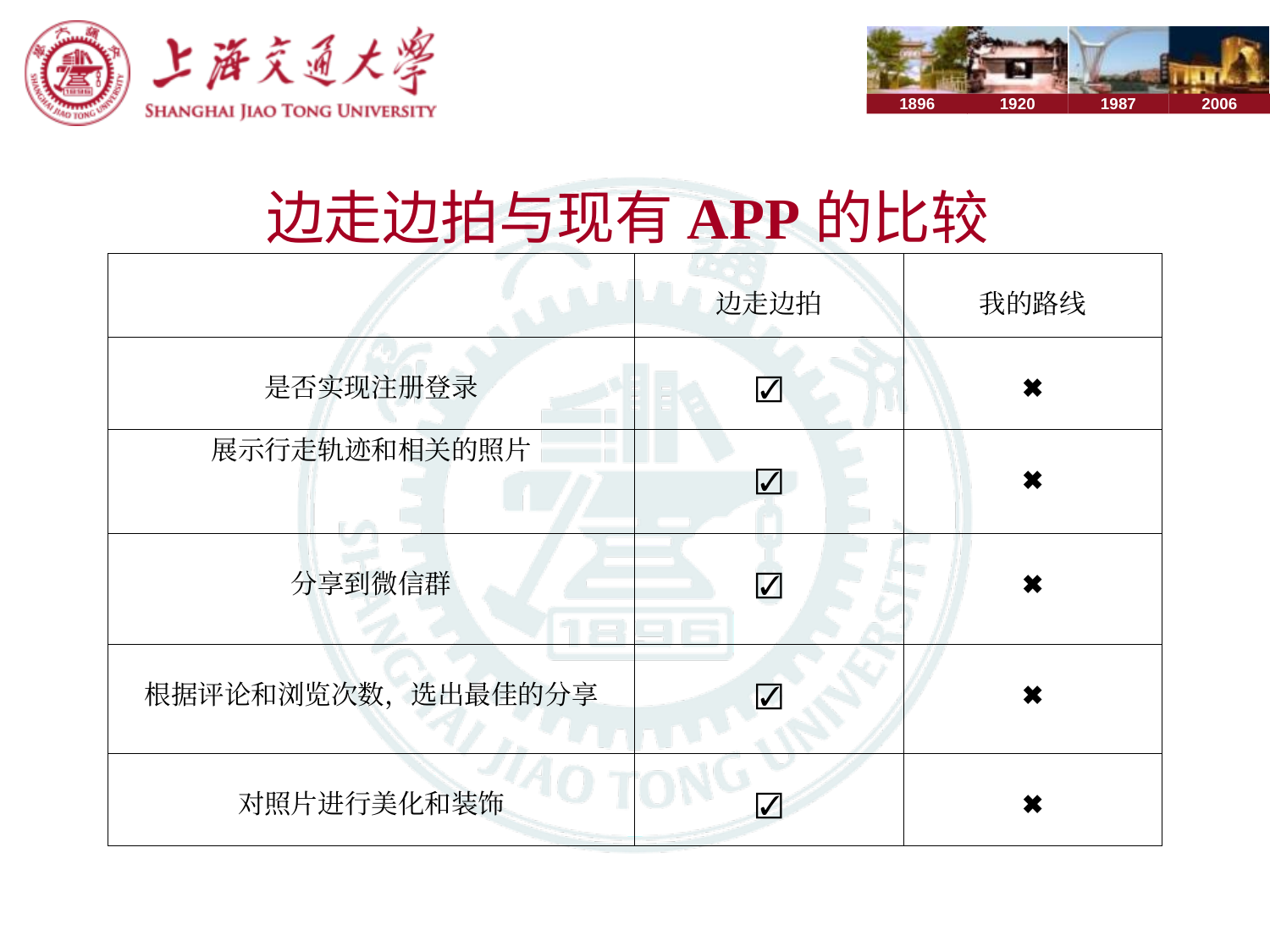

边走边拍与现有APP的比较
|  | 边走边拍 | 我的路线 |
| --- | --- | --- |
| 是否实现注册登录 | ☑️ | ✖️ |
| 展示行走轨迹和相关的照片 | ☑️ | ✖️ |
| 分享到微信群 | ☑️ | ✖️ |
| 根据评论和浏览次数，选出最佳的分享 | ☑️ | ✖️ |
| 对照片进行美化和装饰 | ☑️ | ✖️ |